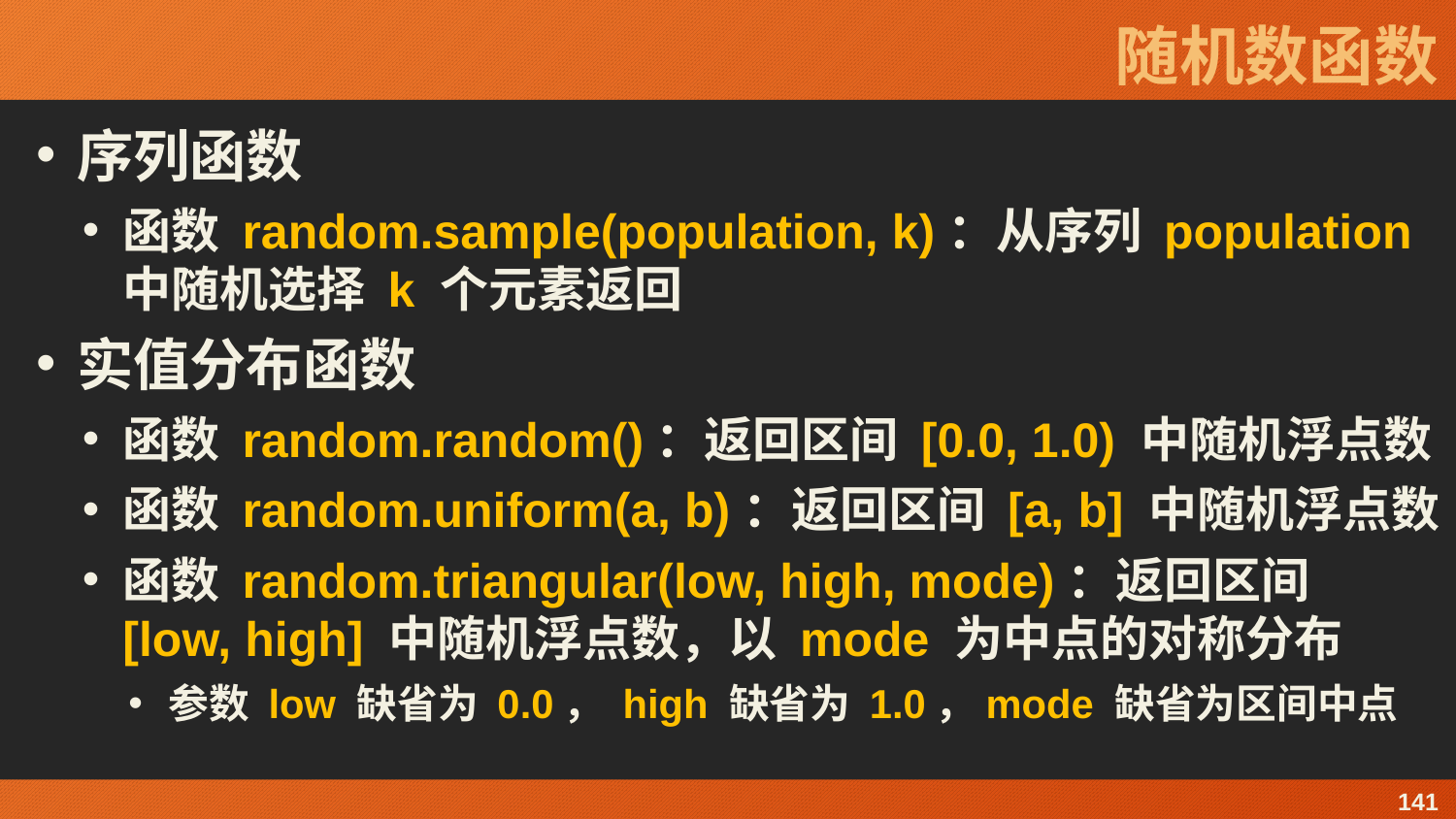

# 随机数函数
序列函数
函数 random.sample(population, k)：从序列 population 中随机选择 k 个元素返回
实值分布函数
函数 random.random()：返回区间 [0.0, 1.0) 中随机浮点数
函数 random.uniform(a, b)：返回区间 [a, b] 中随机浮点数
函数 random.triangular(low, high, mode)：返回区间 [low, high] 中随机浮点数，以 mode 为中点的对称分布
参数 low 缺省为 0.0， high 缺省为 1.0，mode 缺省为区间中点
141